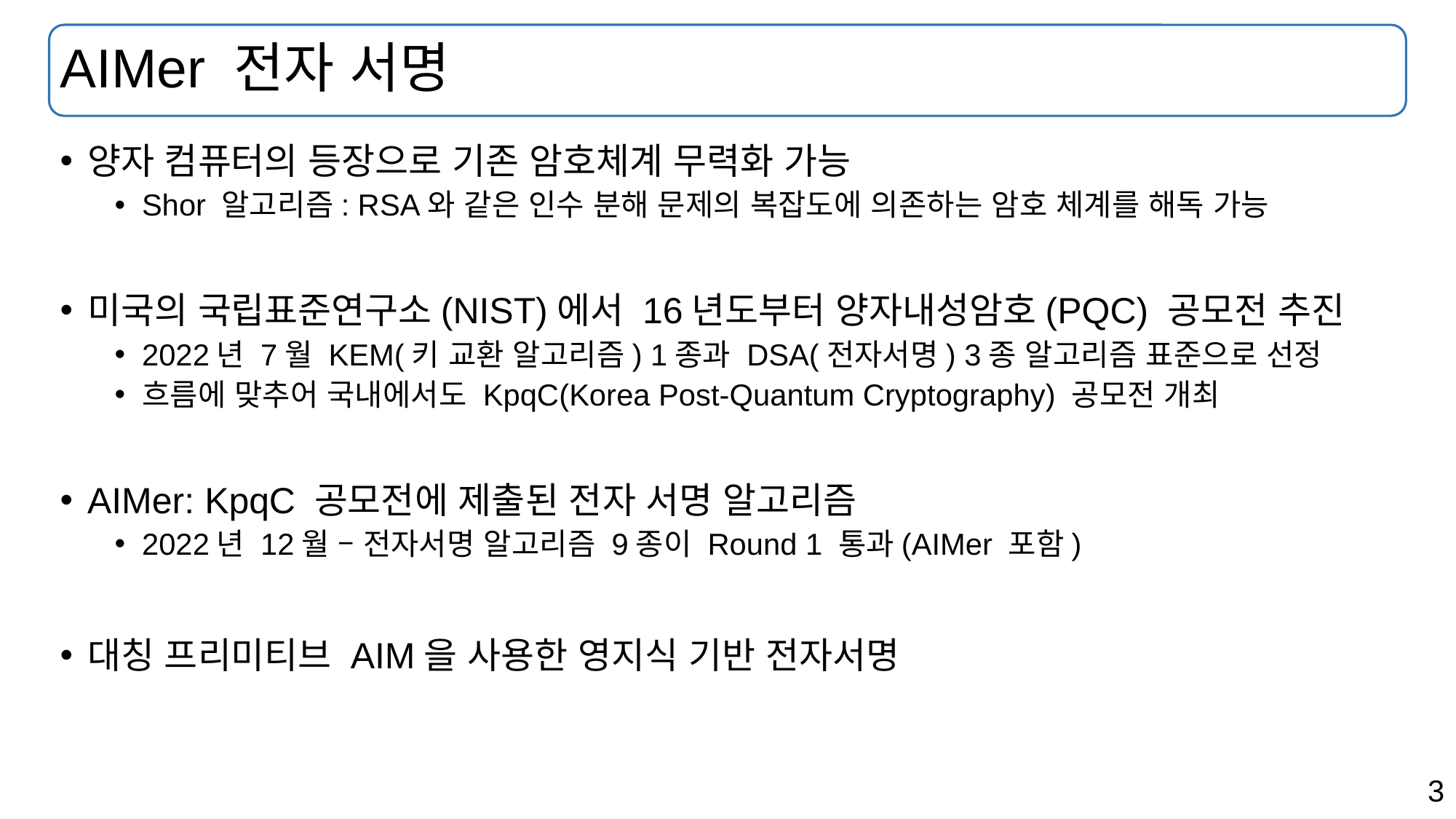

# AIMer 전자 서명
양자 컴퓨터의 등장으로 기존 암호체계 무력화 가능
Shor 알고리즘: RSA와 같은 인수 분해 문제의 복잡도에 의존하는 암호 체계를 해독 가능

미국의 국립표준연구소(NIST)에서 16년도부터 양자내성암호(PQC) 공모전 추진
2022년 7월 KEM(키 교환 알고리즘) 1종과 DSA(전자서명) 3종 알고리즘 표준으로 선정
흐름에 맞추어 국내에서도 KpqC(Korea Post-Quantum Cryptography) 공모전 개최

AIMer: KpqC 공모전에 제출된 전자 서명 알고리즘
2022년 12월 – 전자서명 알고리즘 9종이 Round 1 통과(AIMer 포함)

대칭 프리미티브 AIM을 사용한 영지식 기반 전자서명